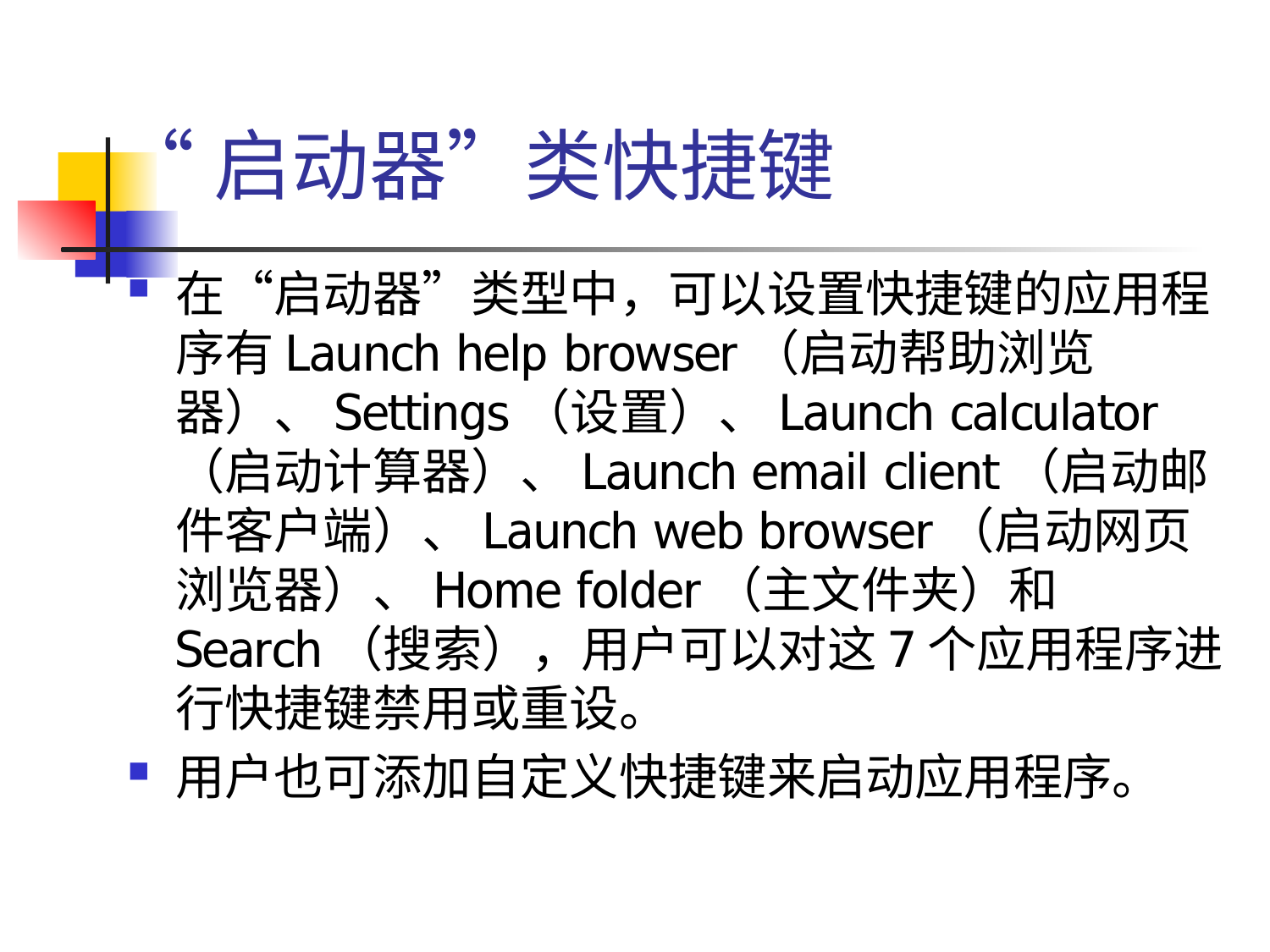

# “启动器”类快捷键
在“启动器”类型中，可以设置快捷键的应用程序有Launch help browser（启动帮助浏览器）、Settings（设置）、Launch calculator（启动计算器）、Launch email client（启动邮件客户端）、Launch web browser（启动网页浏览器）、Home folder（主文件夹）和Search（搜索），用户可以对这7个应用程序进行快捷键禁用或重设。
用户也可添加自定义快捷键来启动应用程序。